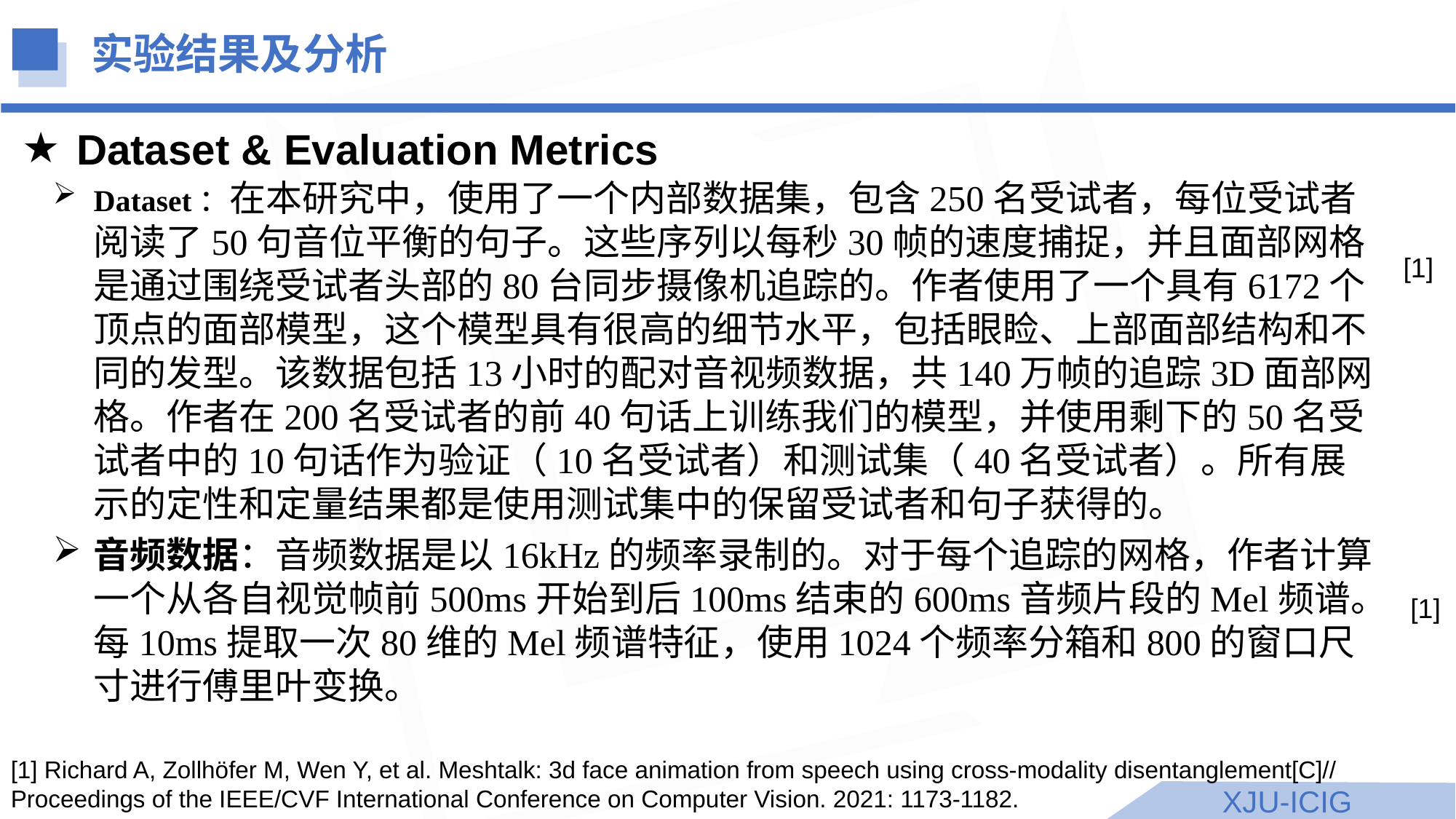

实验结果及分析

Dataset & Evaluation Metrics
Dataset：在本研究中，使用了一个内部数据集，包含250名受试者，每位受试者阅读了50句音位平衡的句子。这些序列以每秒30帧的速度捕捉，并且面部网格是通过围绕受试者头部的80台同步摄像机追踪的。作者使用了一个具有6172个顶点的面部模型，这个模型具有很高的细节水平，包括眼睑、上部面部结构和不同的发型。该数据包括13小时的配对音视频数据，共140万帧的追踪3D面部网格。作者在200名受试者的前40句话上训练我们的模型，并使用剩下的50名受试者中的10句话作为验证（10名受试者）和测试集（40名受试者）。所有展示的定性和定量结果都是使用测试集中的保留受试者和句子获得的。
音频数据：音频数据是以16kHz的频率录制的。对于每个追踪的网格，作者计算一个从各自视觉帧前500ms开始到后100ms结束的600ms音频片段的Mel频谱。每10ms提取一次80维的Mel频谱特征，使用1024个频率分箱和800的窗口尺寸进行傅里叶变换。
[1]
[1]
[1] Richard A, Zollhöfer M, Wen Y, et al. Meshtalk: 3d face animation from speech using cross-modality disentanglement[C]// Proceedings of the IEEE/CVF International Conference on Computer Vision. 2021: 1173-1182.
XJU-ICIG